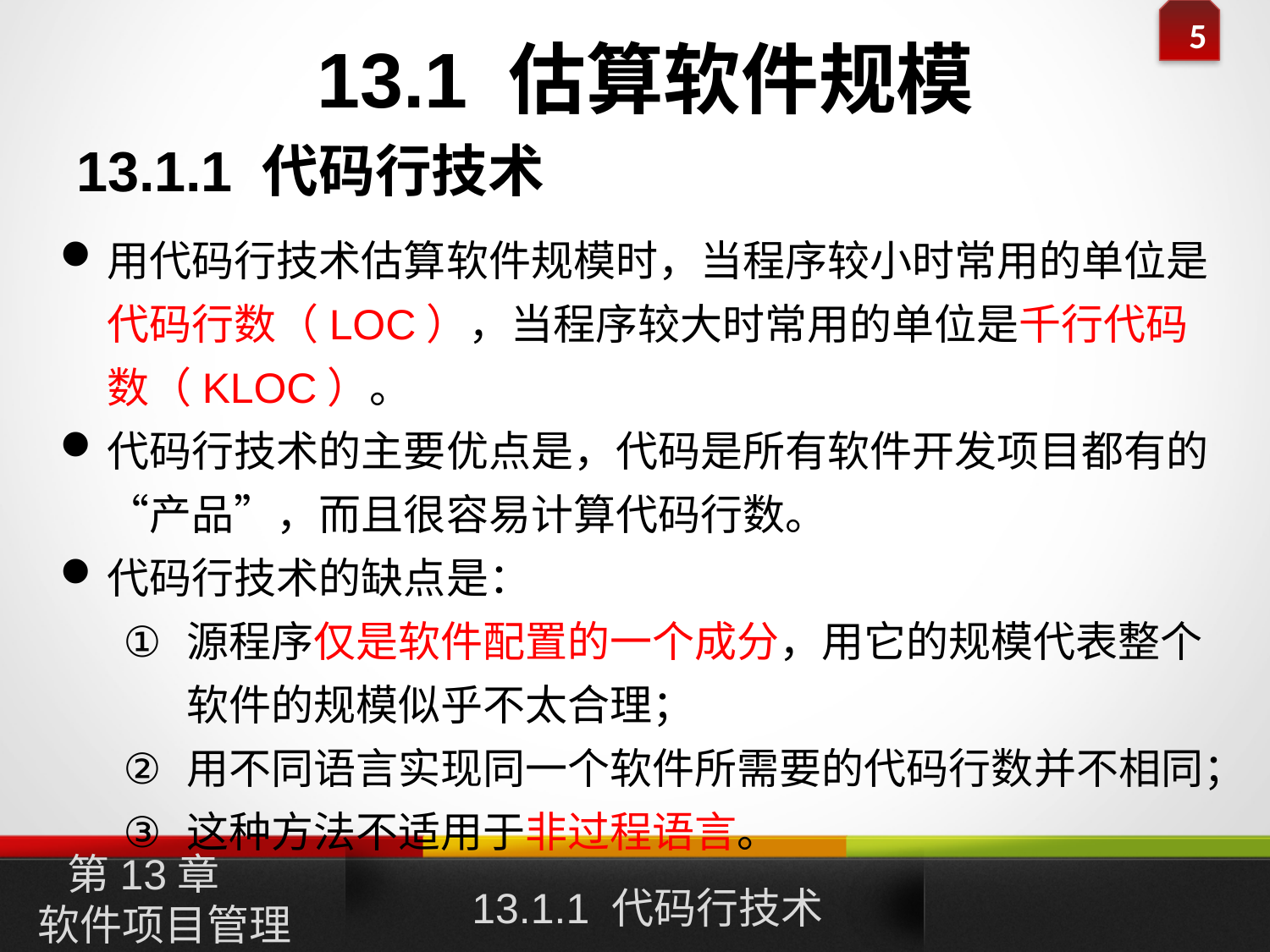

# 13.1 估算软件规模
 13.1.1 代码行技术
用代码行技术估算软件规模时，当程序较小时常用的单位是代码行数（LOC），当程序较大时常用的单位是千行代码数（KLOC）。
代码行技术的主要优点是，代码是所有软件开发项目都有的“产品”，而且很容易计算代码行数。
代码行技术的缺点是：
源程序仅是软件配置的一个成分，用它的规模代表整个软件的规模似乎不太合理；
用不同语言实现同一个软件所需要的代码行数并不相同；
这种方法不适用于非过程语言。
第13章
软件项目管理
13.1.1 代码行技术